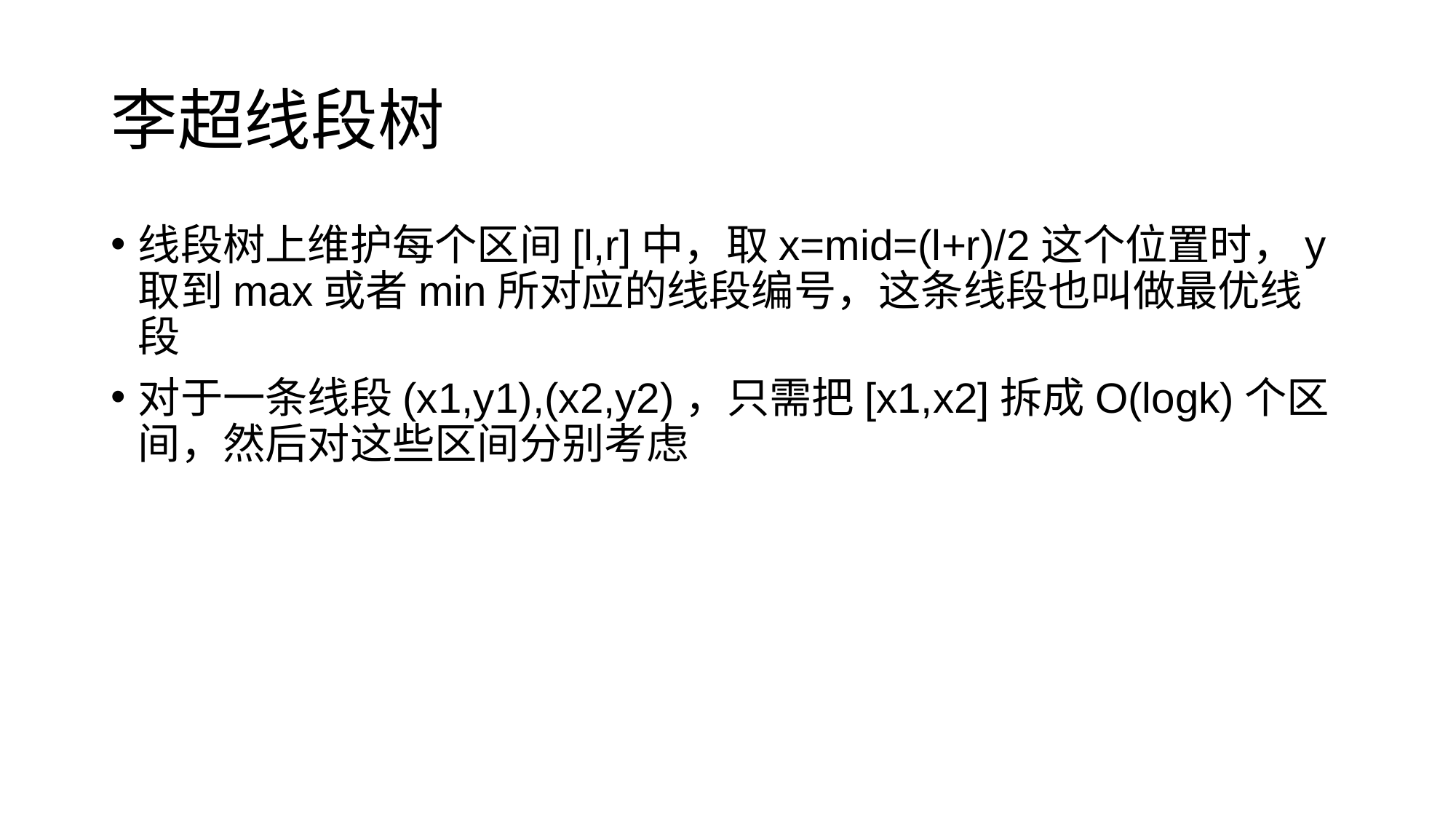

# 李超线段树
线段树上维护每个区间[l,r]中，取x=mid=(l+r)/2这个位置时，y取到max或者min所对应的线段编号，这条线段也叫做最优线段
对于一条线段(x1,y1),(x2,y2)，只需把[x1,x2]拆成O(logk)个区间，然后对这些区间分别考虑